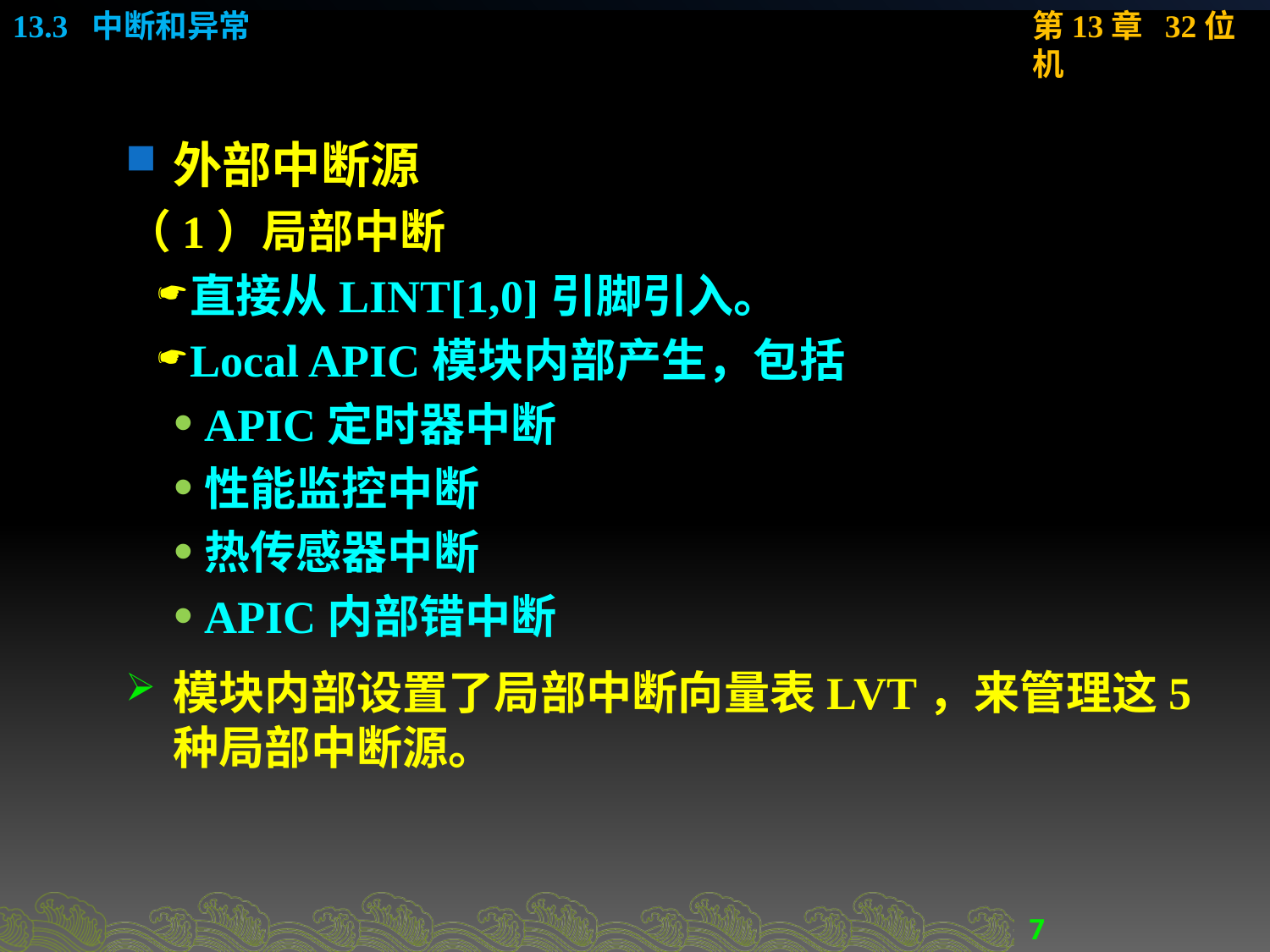

外部中断源
（1）局部中断
直接从LINT[1,0]引脚引入。
Local APIC模块内部产生，包括
APIC定时器中断
性能监控中断
热传感器中断
APIC内部错中断
模块内部设置了局部中断向量表LVT，来管理这5种局部中断源。